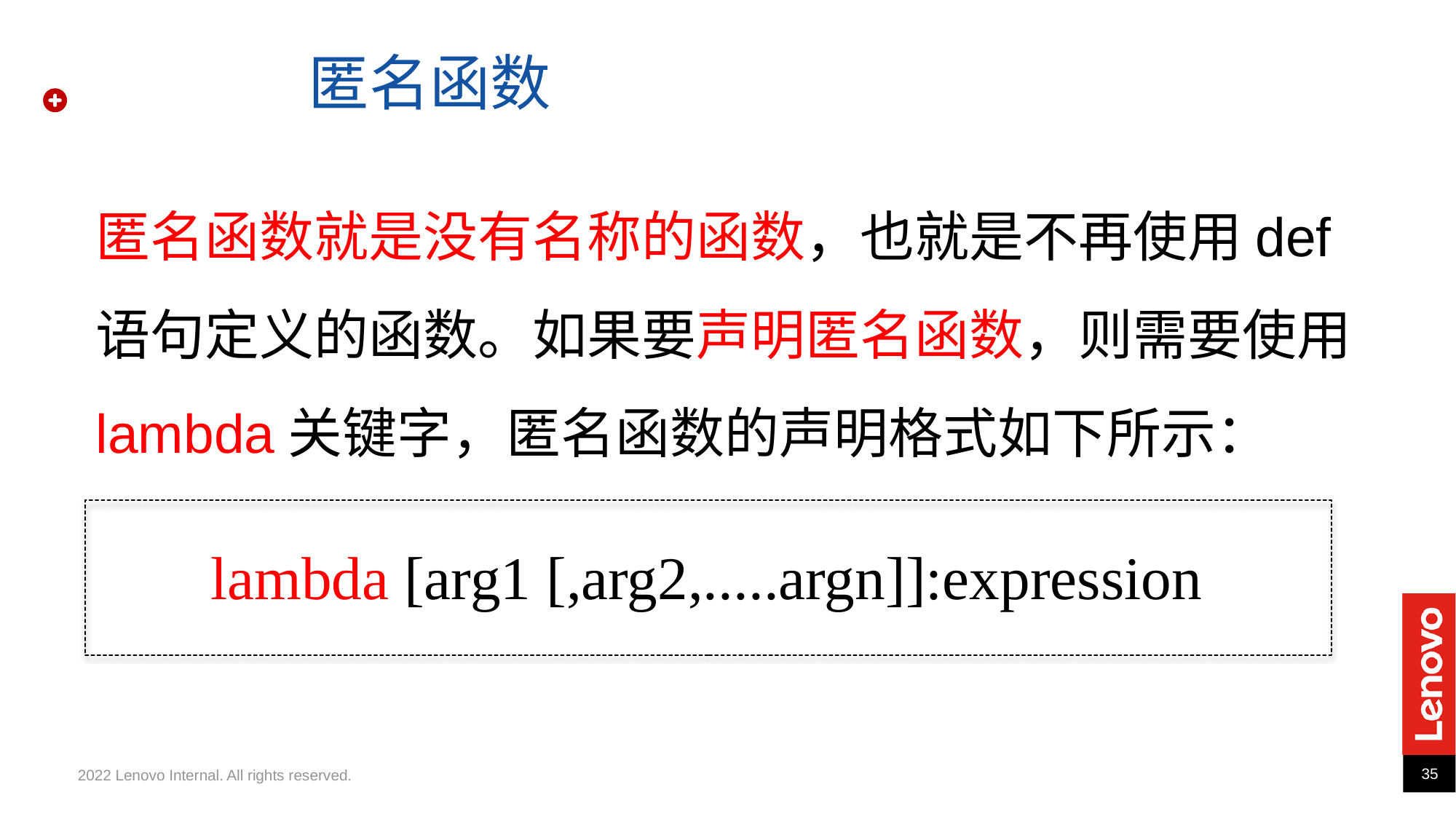

匿名函数
匿名函数就是没有名称的函数，也就是不再使用def语句定义的函数。如果要声明匿名函数，则需要使用lambda关键字，匿名函数的声明格式如下所示：

lambda [arg1 [,arg2,.....argn]]:expression